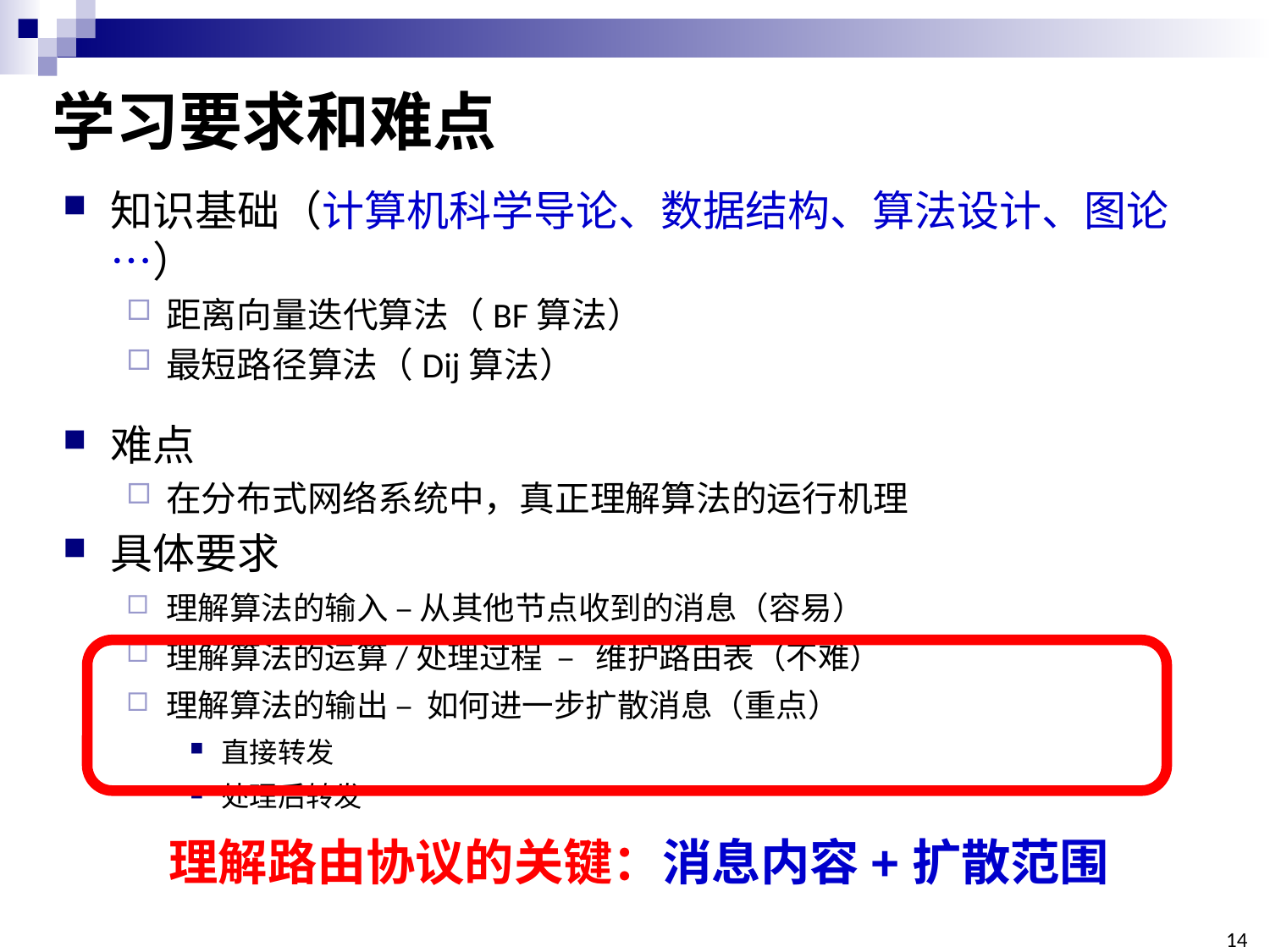

# 学习要求和难点
知识基础（计算机科学导论、数据结构、算法设计、图论…）
距离向量迭代算法（BF算法）
最短路径算法（Dij算法）
难点
在分布式网络系统中，真正理解算法的运行机理
具体要求
理解算法的输入 – 从其他节点收到的消息（容易）
理解算法的运算/处理过程  –   维护路由表（不难）
理解算法的输出 –  如何进一步扩散消息（重点）
直接转发
处理后转发

理解路由协议的关键：消息内容+扩散范围
149